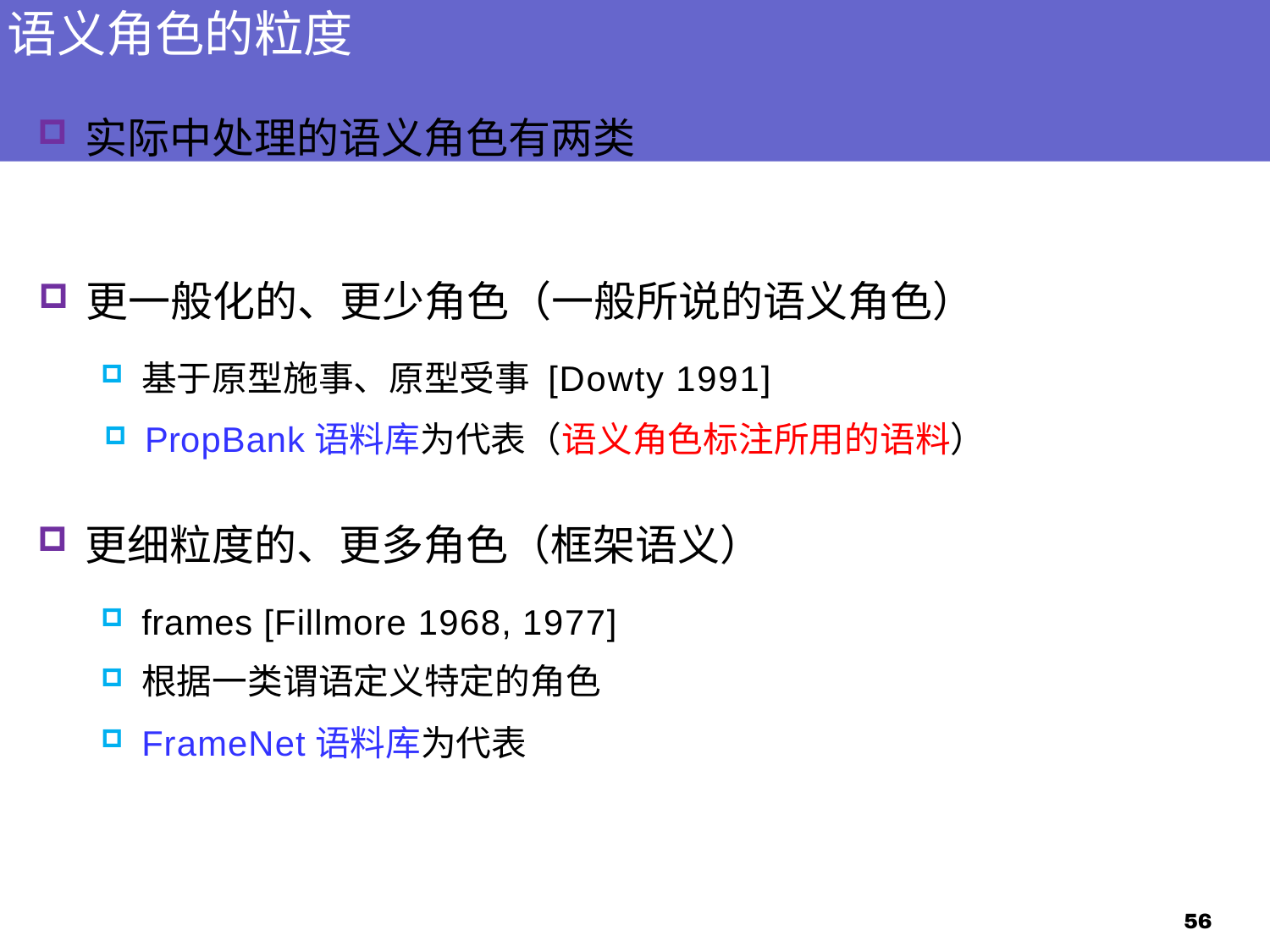

# 语义角色的粒度
实际中处理的语义角色有两类
更一般化的、更少角色（一般所说的语义角色）
基于原型施事、原型受事 [Dowty 1991]
PropBank语料库为代表（语义角色标注所用的语料）

更细粒度的、更多角色（框架语义）
frames [Fillmore 1968, 1977]
根据一类谓语定义特定的角色
FrameNet语料库为代表
56